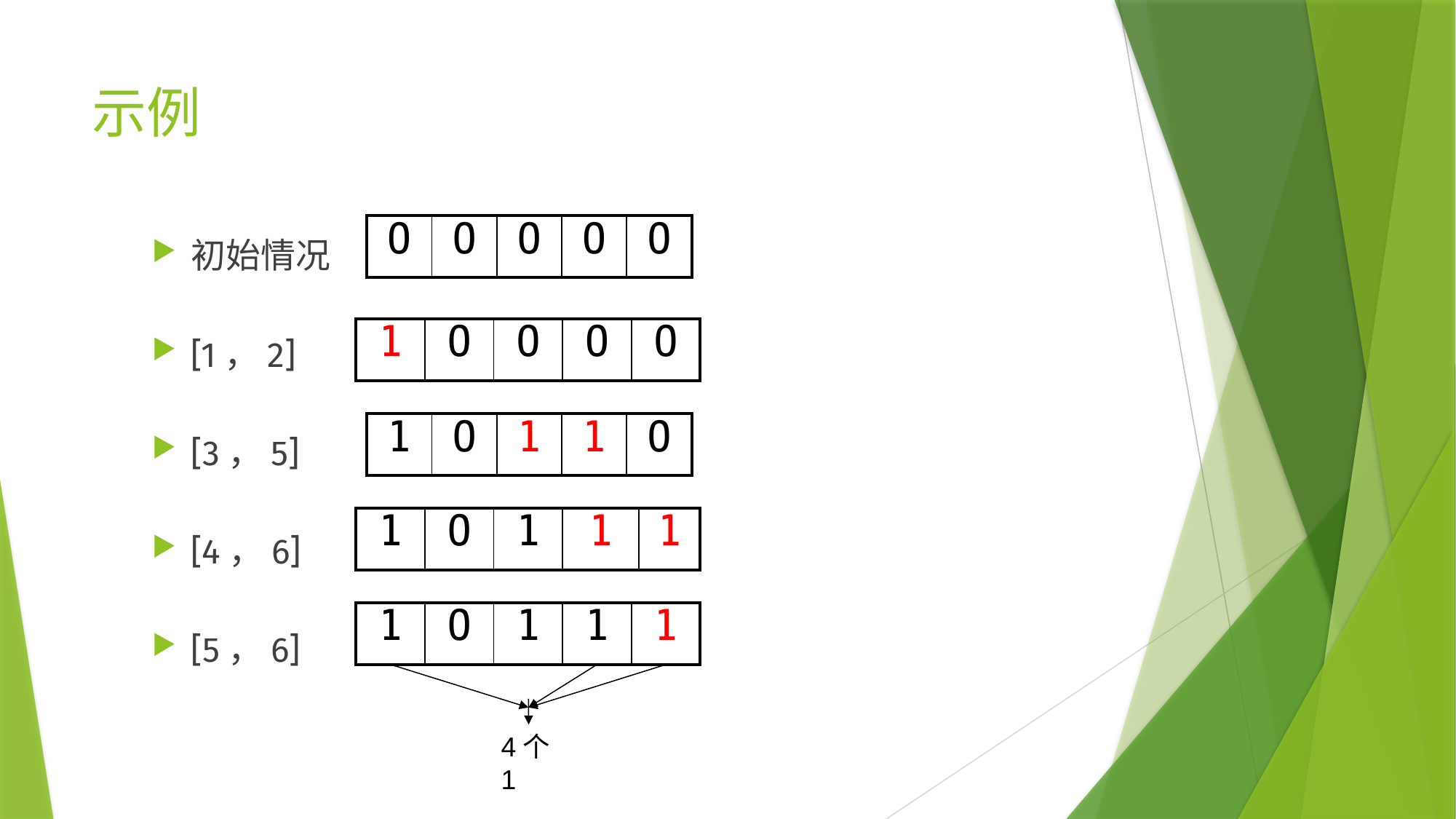

# 示例
初始情况
[1，2]
[3，5]
[4，6]
[5，6]
| 0 | 0 | 0 | 0 | 0 |
| --- | --- | --- | --- | --- |
| 1 | 0 | 0 | 0 | 0 |
| --- | --- | --- | --- | --- |
| 1 | 0 | 1 | 1 | 0 |
| --- | --- | --- | --- | --- |
| 1 | 0 | 1 | 1 | 1 |
| --- | --- | --- | --- | --- |
| 1 | 0 | 1 | 1 | 1 |
| --- | --- | --- | --- | --- |
4个1